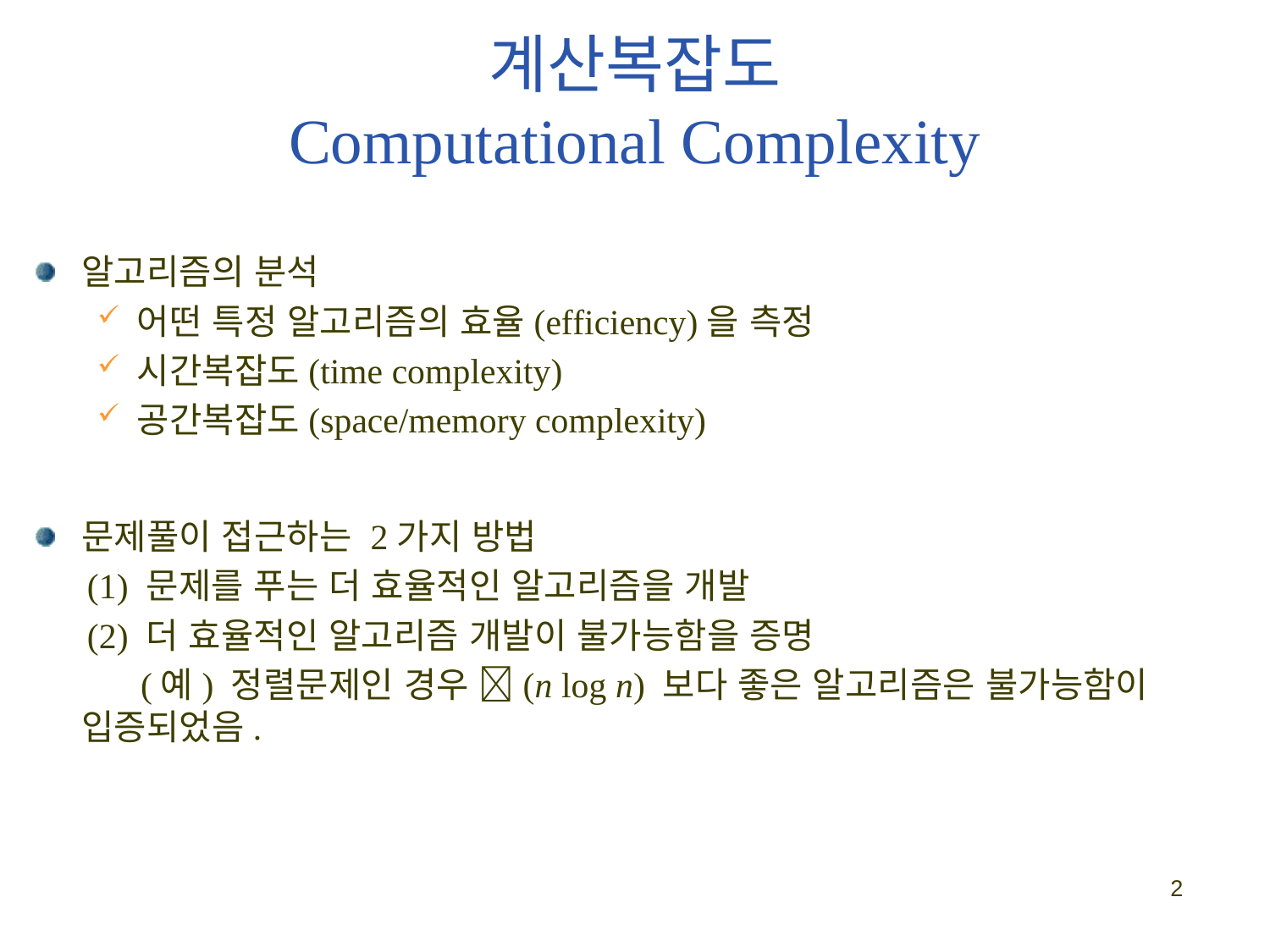

# 계산복잡도 Computational Complexity
알고리즘의 분석
어떤 특정 알고리즘의 효율(efficiency)을 측정
시간복잡도(time complexity)
공간복잡도(space/memory complexity)

문제풀이 접근하는 2가지 방법
      (1) 문제를 푸는 더 효율적인 알고리즘을 개발
      (2) 더 효율적인 알고리즘 개발이 불가능함을 증명
            (예) 정렬문제인 경우 Θ(n log n) 보다 좋은 알고리즘은 불가능함이 입증되었음.
2